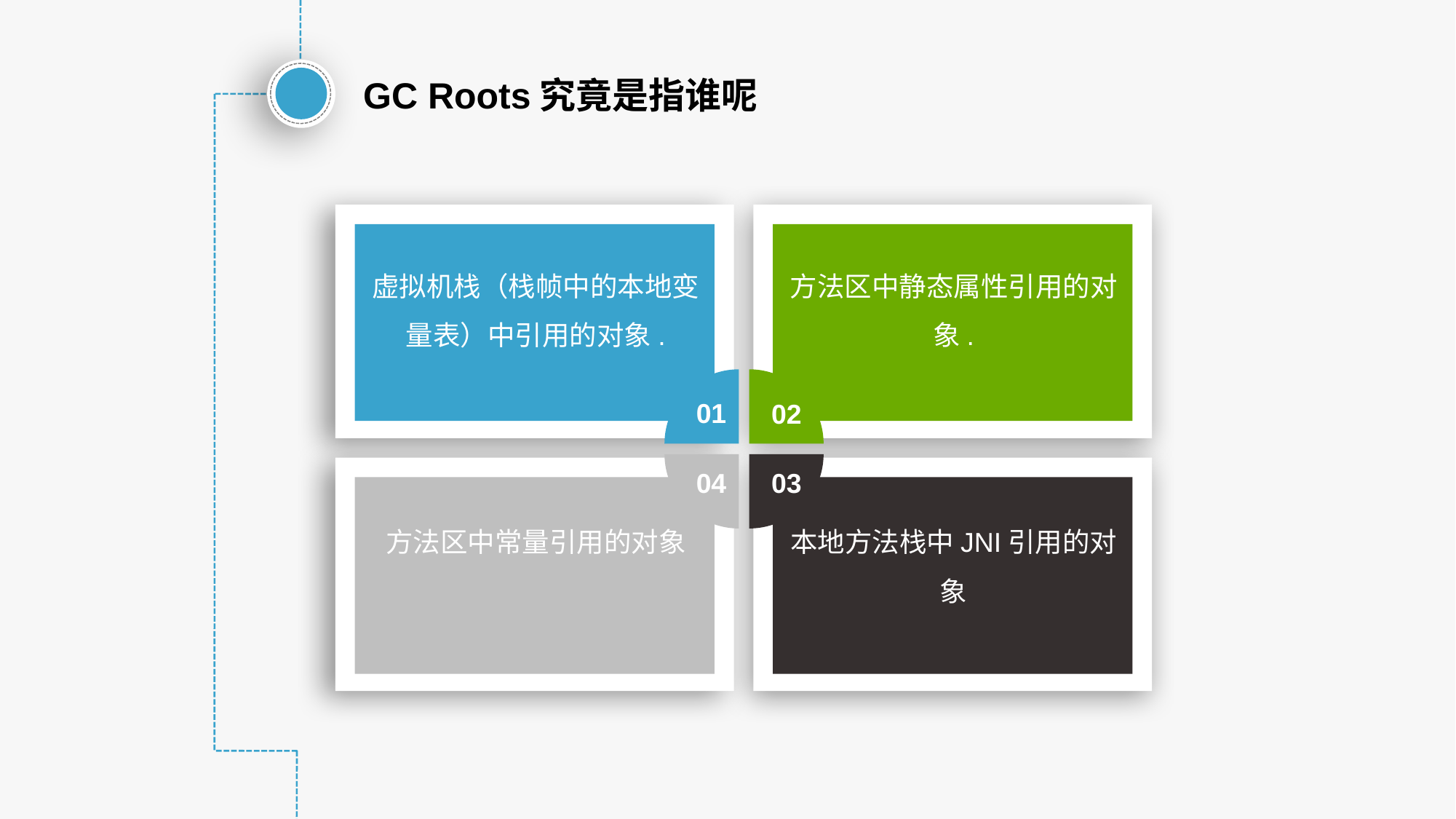

GC Roots究竟是指谁呢

虚拟机栈（栈帧中的本地变量表）中引用的对象.
方法区中静态属性引用的对象.

### Chart

| Category | 销售额 |
|---|---|
| 第一季度 | 0.25 |
| 第二季度 | 0.25 |
| 第三季度 | 0.25 |
| 第四季度 | 0.25 |
01
02

04
03

方法区中常量引用的对象
本地方法栈中JNI引用的对象